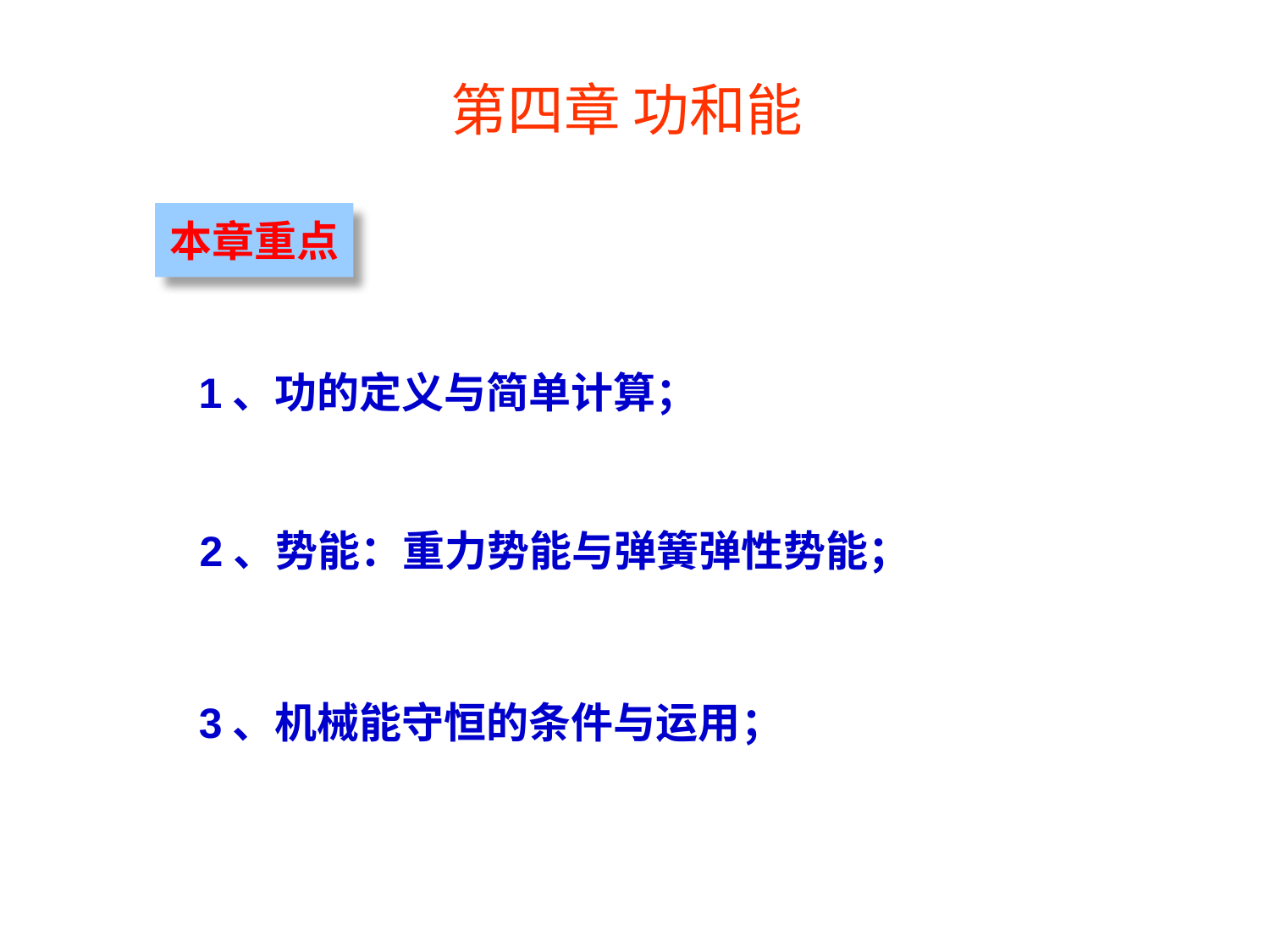

第四章 功和能
本章重点
1、功的定义与简单计算；
2、势能：重力势能与弹簧弹性势能；
3、机械能守恒的条件与运用；